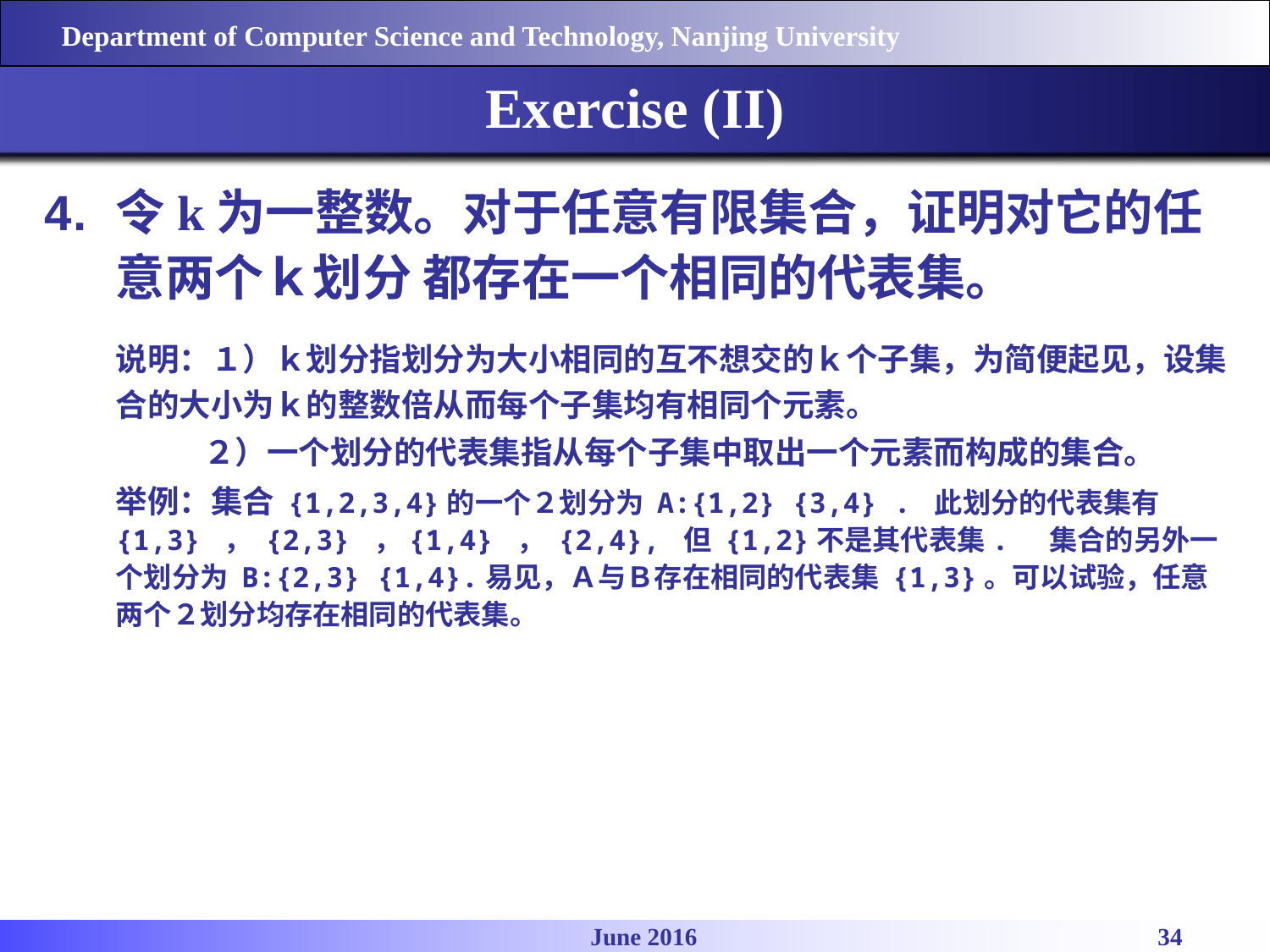

Exercise (II)
令k为一整数。对于任意有限集合，证明对它的任意两个ｋ划分 都存在一个相同的代表集。
　	说明：１）ｋ划分指划分为大小相同的互不想交的ｋ个子集，为简便起见，设集合的大小为ｋ的整数倍从而每个子集均有相同个元素。
　　　　　２）一个划分的代表集指从每个子集中取出一个元素而构成的集合。
　　	举例：集合 {1,2,3,4}的一个２划分为 A:{1,2} {3,4} . 此划分的代表集有 {1,3} ， {2,3} ，{1,4} ， {2,4}, 但 {1,2}不是其代表集.  集合的另外一个划分为 B:{2,3} {1,4}.易见，Ａ与Ｂ存在相同的代表集 {1,3}。可以试验，任意两个２划分均存在相同的代表集。